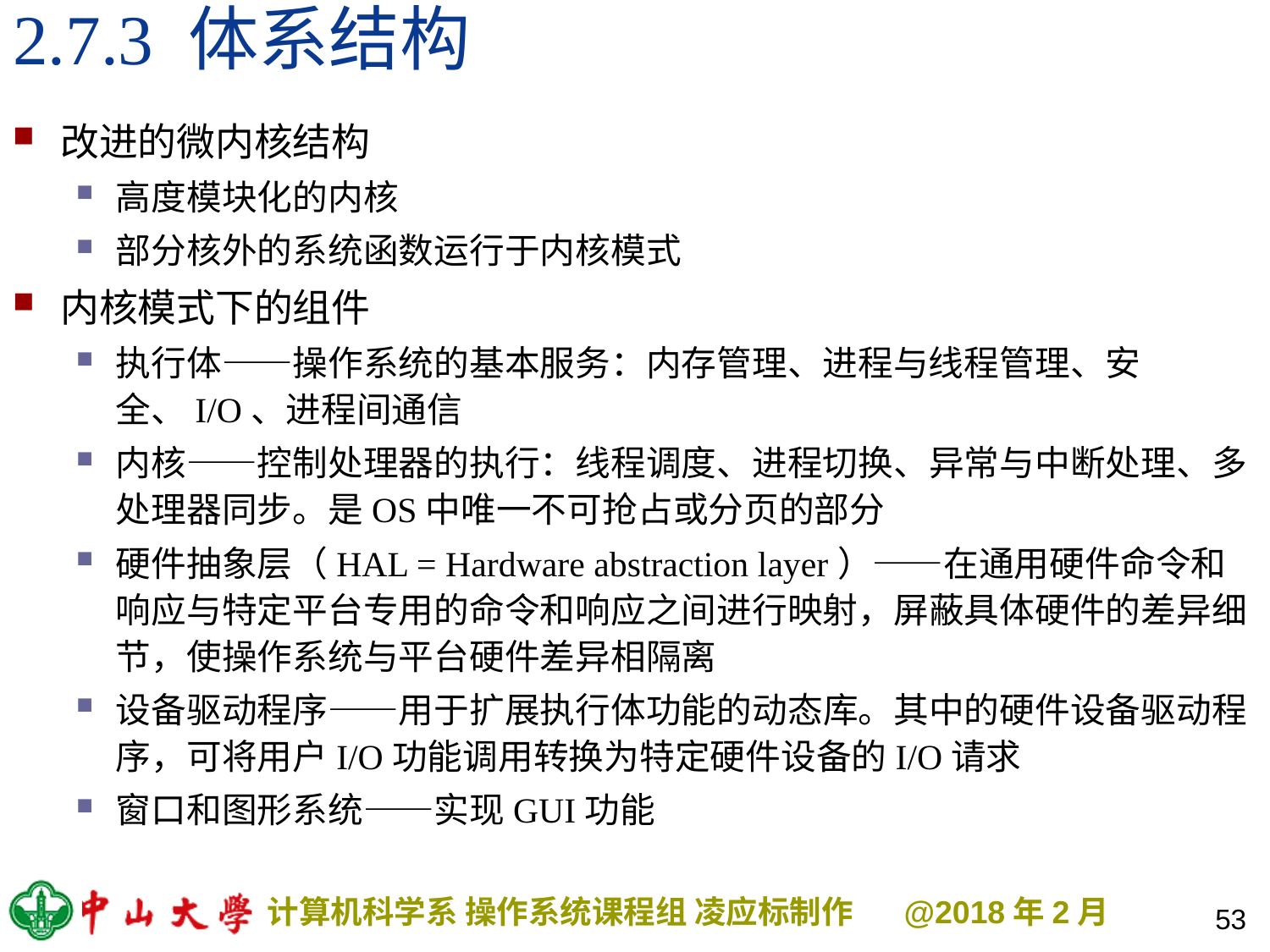

# 2.7.3 体系结构
改进的微内核结构
高度模块化的内核
部分核外的系统函数运行于内核模式
内核模式下的组件
执行体——操作系统的基本服务：内存管理、进程与线程管理、安全、I/O、进程间通信
内核——控制处理器的执行：线程调度、进程切换、异常与中断处理、多处理器同步。是OS中唯一不可抢占或分页的部分
硬件抽象层（HAL = Hardware abstraction layer）——在通用硬件命令和响应与特定平台专用的命令和响应之间进行映射，屏蔽具体硬件的差异细节，使操作系统与平台硬件差异相隔离
设备驱动程序——用于扩展执行体功能的动态库。其中的硬件设备驱动程序，可将用户I/O功能调用转换为特定硬件设备的I/O请求
窗口和图形系统——实现GUI功能
53